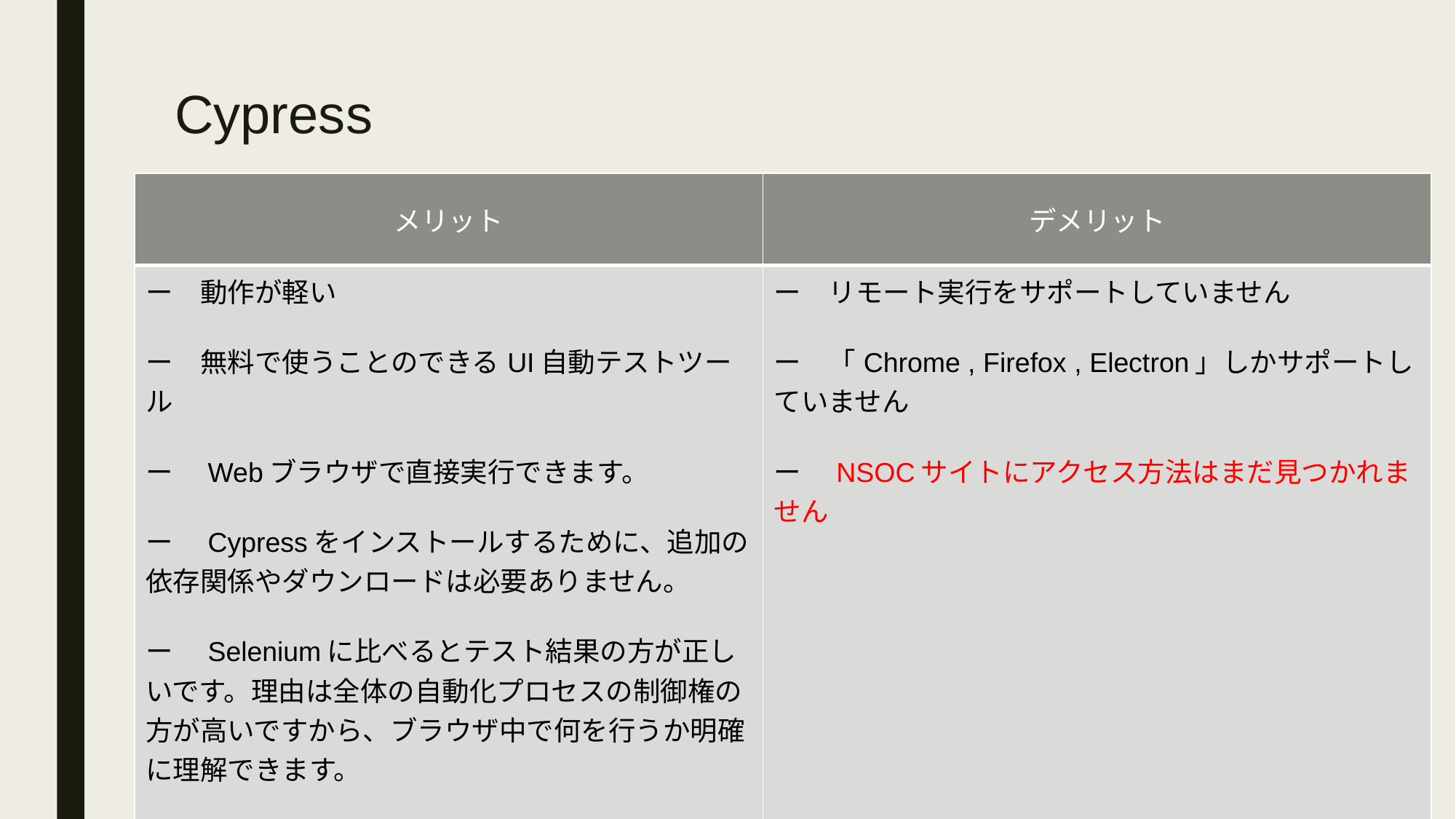

# Cypress
| メリット | デメリット |
| --- | --- |
| ー　動作が軽い ー　無料で使うことのできるUI自動テストツール ー　Webブラウザで直接実行できます。 ー　Cypressをインストールするために、追加の依存関係やダウンロードは必要ありません。 ー　Seleniumに比べるとテスト結果の方が正しいです。理由は全体の自動化プロセスの制御権の方が高いですから、ブラウザ中で何を行うか明確に理解できます。 ー　アプリケーションのイベントとコマンドにリアルタイムで応答します。 | ー　リモート実行をサポートしていません ー　「Chrome , Firefox , Electron」しかサポートしていません ー　NSOCサイトにアクセス方法はまだ見つかれません |